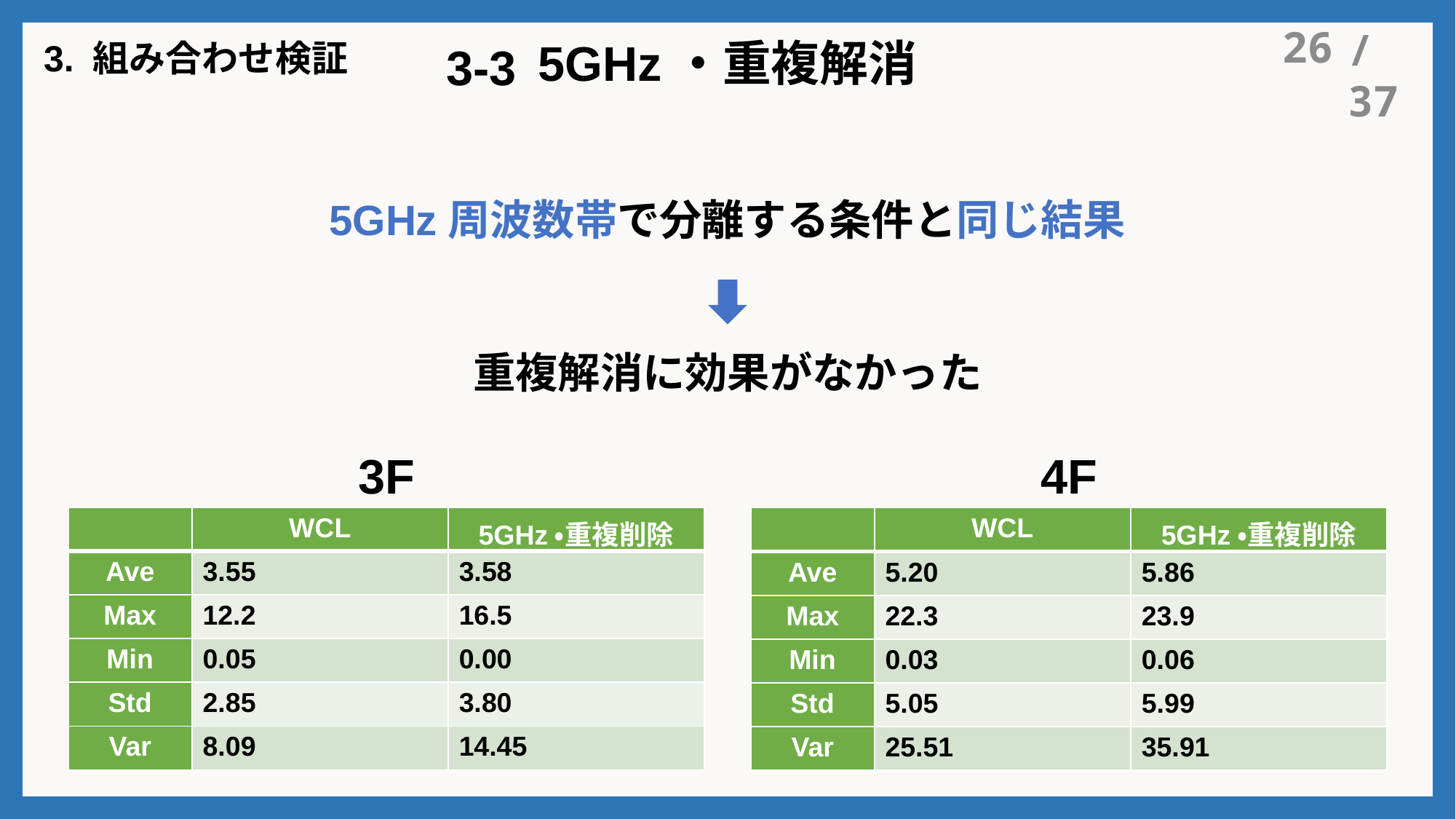

26
3-3
5GHz・重複解消
3. 組み合わせ検証
5GHz周波数帯で分離する条件と同じ結果

重複解消に効果がなかった

3F
4F
|  | WCL | 5GHz・重複削除 |
| --- | --- | --- |
| Ave | 3.55 | 3.58 |
| Max | 12.2 | 16.5 |
| Min | 0.05 | 0.00 |
| Std | 2.85 | 3.80 |
| Var | 8.09 | 14.45 |
|  | WCL | 5GHz・重複削除 |
| --- | --- | --- |
| Ave | 5.20 | 5.86 |
| Max | 22.3 | 23.9 |
| Min | 0.03 | 0.06 |
| Std | 5.05 | 5.99 |
| Var | 25.51 | 35.91 |